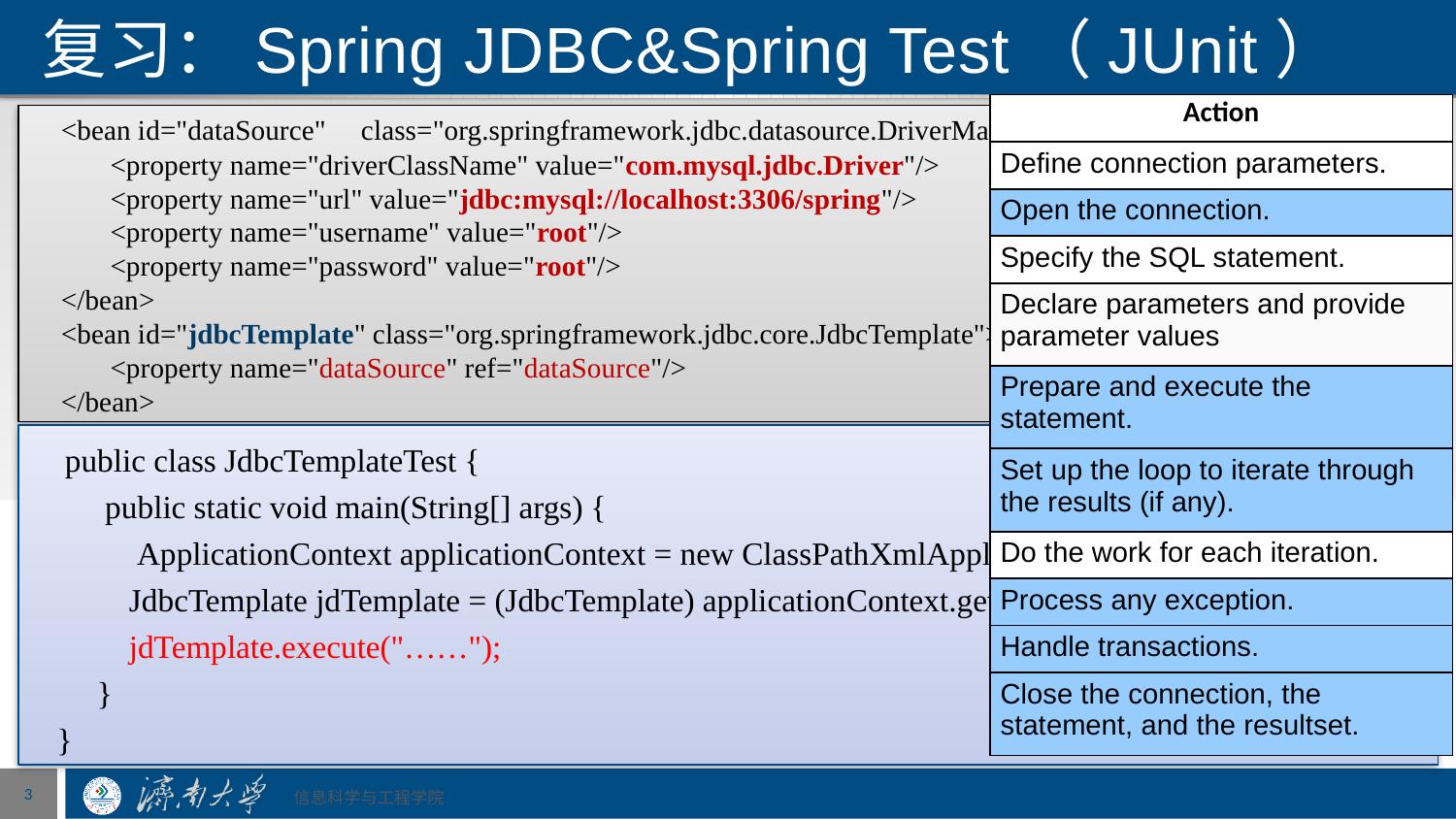

# 复习：Spring JDBC&Spring Test（JUnit）
| Action |
| --- |
| Define connection parameters. |
| Open the connection. |
| Specify the SQL statement. |
| Declare parameters and provide parameter values |
| Prepare and execute the statement. |
| Set up the loop to iterate through the results (if any). |
| Do the work for each iteration. |
| Process any exception. |
| Handle transactions. |
| Close the connection, the statement, and the resultset. |
    <bean id="dataSource"     class="org.springframework.jdbc.datasource.DriverManagerDataSource">
           <property name="driverClassName" value="com.mysql.jdbc.Driver"/>
           <property name="url" value="jdbc:mysql://localhost:3306/spring"/>
           <property name="username" value="root"/>
           <property name="password" value="root"/>
    </bean>
    <bean id="jdbcTemplate" class="org.springframework.jdbc.core.JdbcTemplate">
           <property name="dataSource" ref="dataSource"/>
    </bean>
    public class JdbcTemplateTest {
         public static void main(String[] args) {
             ApplicationContext applicationContext = new ClassPathXmlApplicationContext("liukun.xml");
            JdbcTemplate jdTemplate = (JdbcTemplate) applicationContext.getBean("jdbcTemplate");
            jdTemplate.execute("……");
        }
   }